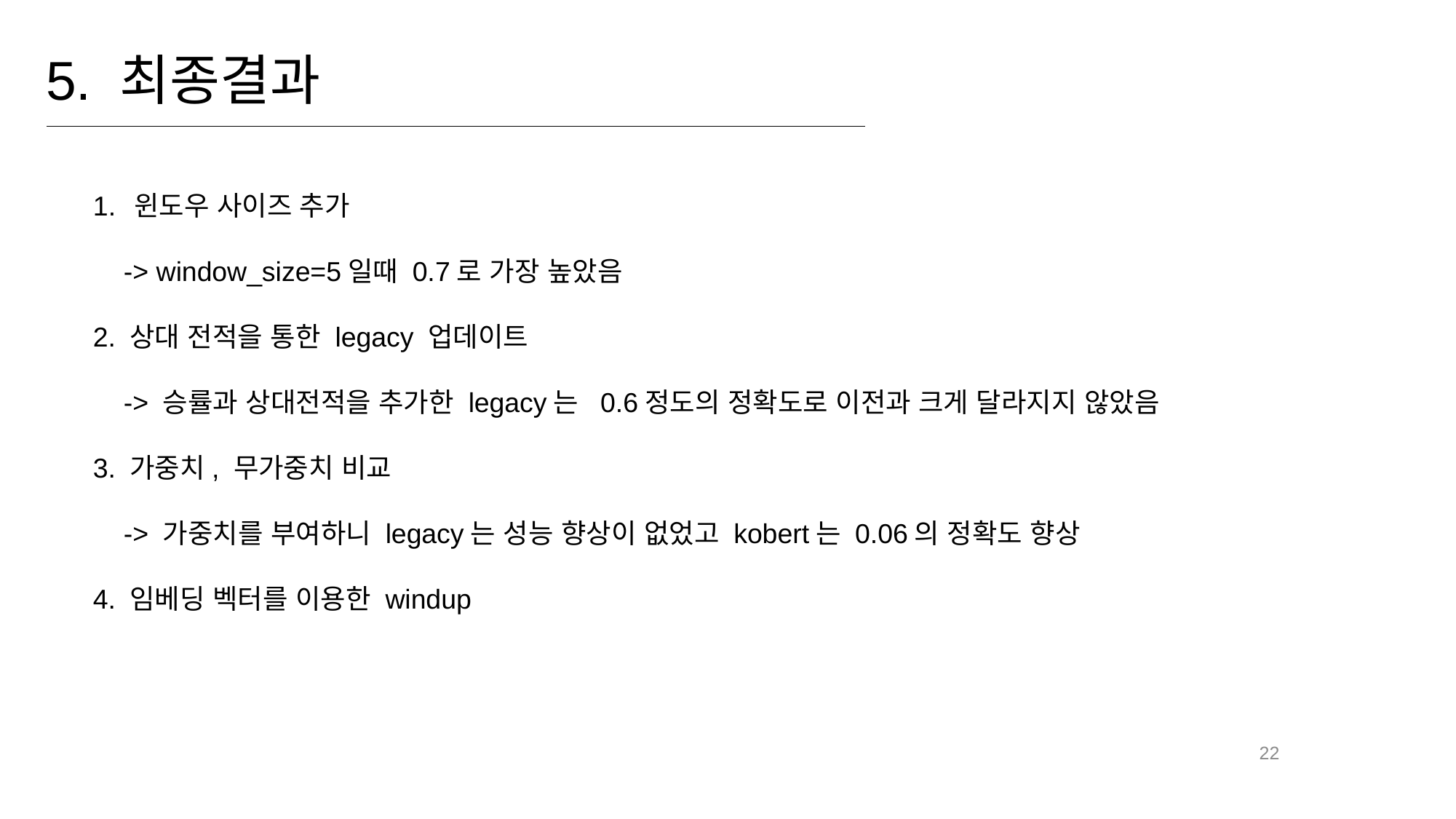

5. 최종결과
윈도우 사이즈 추가
    -> window_size=5일때 0.7로 가장 높았음
2. 상대 전적을 통한 legacy 업데이트
    -> 승률과 상대전적을 추가한 legacy는  0.6정도의 정확도로 이전과 크게 달라지지 않았음
3. 가중치, 무가중치 비교
    -> 가중치를 부여하니 legacy는 성능 향상이 없었고 kobert는 0.06의 정확도 향상
4. 임베딩 벡터를 이용한 windup
22